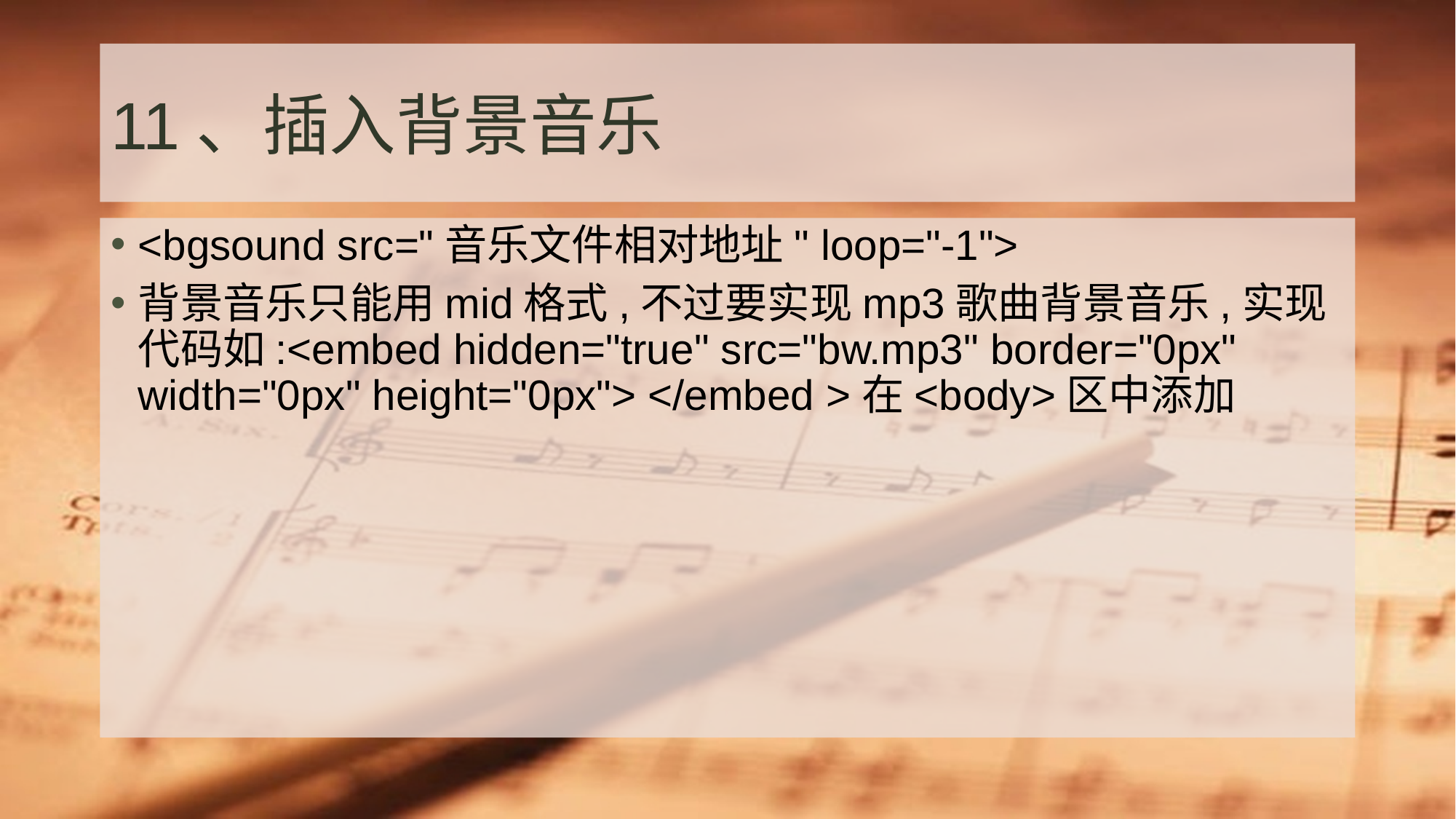

# 11、插入背景音乐
<bgsound src="音乐文件相对地址" loop="-1">
背景音乐只能用mid格式,不过要实现mp3歌曲背景音乐,实现代码如:<embed hidden="true" src="bw.mp3" border="0px" width="0px" height="0px"> </embed >在<body>区中添加